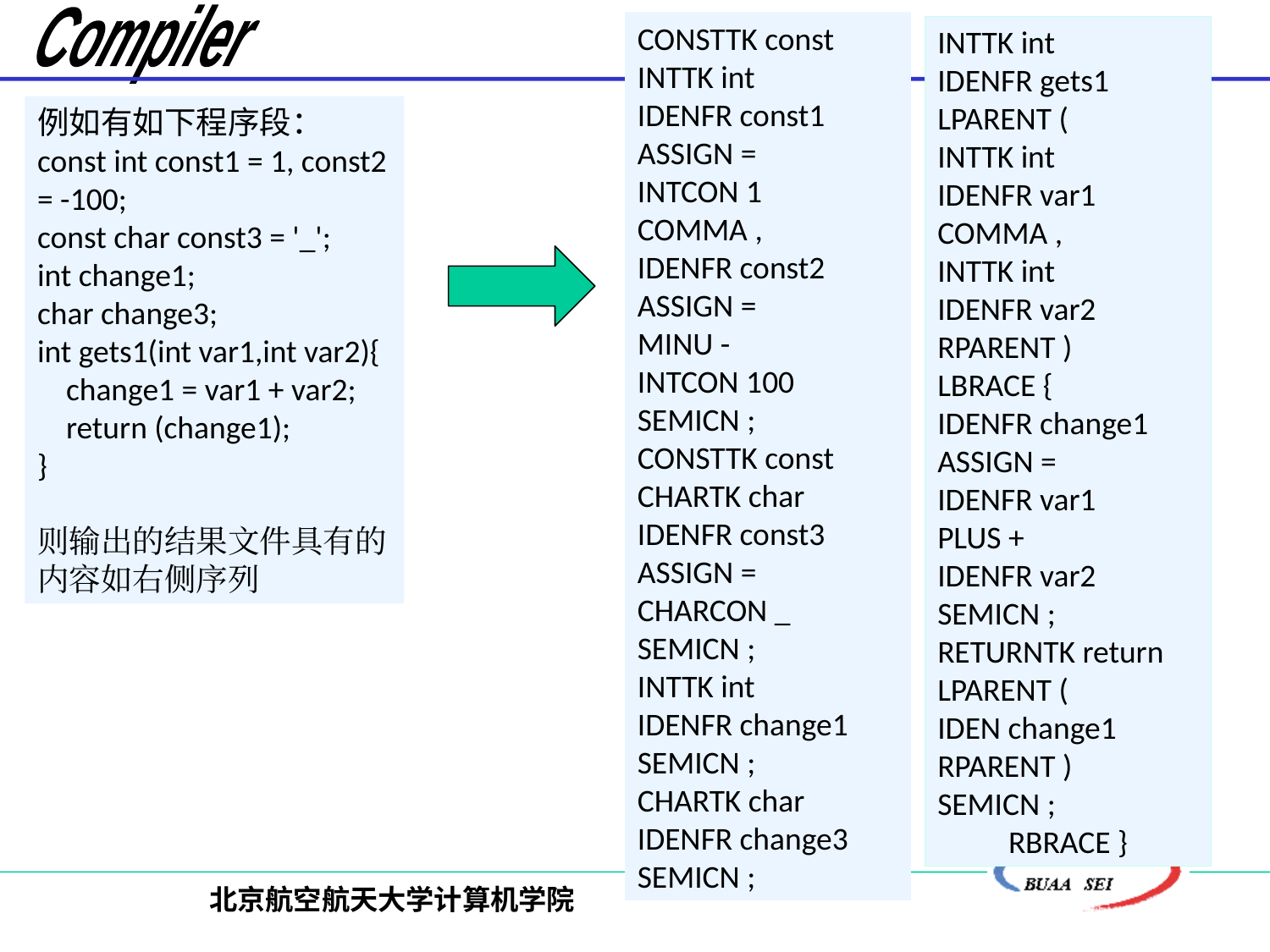

CONSTTK const
INTTK int
IDENFR const1
ASSIGN =
INTCON 1
COMMA ,
IDENFR const2
ASSIGN =
MINU -
INTCON 100
SEMICN ;
CONSTTK const
CHARTK char
IDENFR const3
ASSIGN =
CHARCON _
SEMICN ;
INTTK int
IDENFR change1
SEMICN ;
CHARTK char
IDENFR change3
SEMICN ;
INTTK int
IDENFR gets1
LPARENT (
INTTK int
IDENFR var1
COMMA ,
INTTK int
IDENFR var2
RPARENT )
LBRACE {
IDENFR change1
ASSIGN =
IDENFR var1
PLUS +
IDENFR var2
SEMICN ;
RETURNTK return
LPARENT (
IDEN change1
RPARENT )
SEMICN ;
RBRACE }
例如有如下程序段：
const int const1 = 1, const2 = -100;
const char const3 = '_';
int change1;
char change3;
int gets1(int var1,int var2){
    change1 = var1 + var2;
    return (change1);
}

则输出的结果文件具有的内容如右侧序列